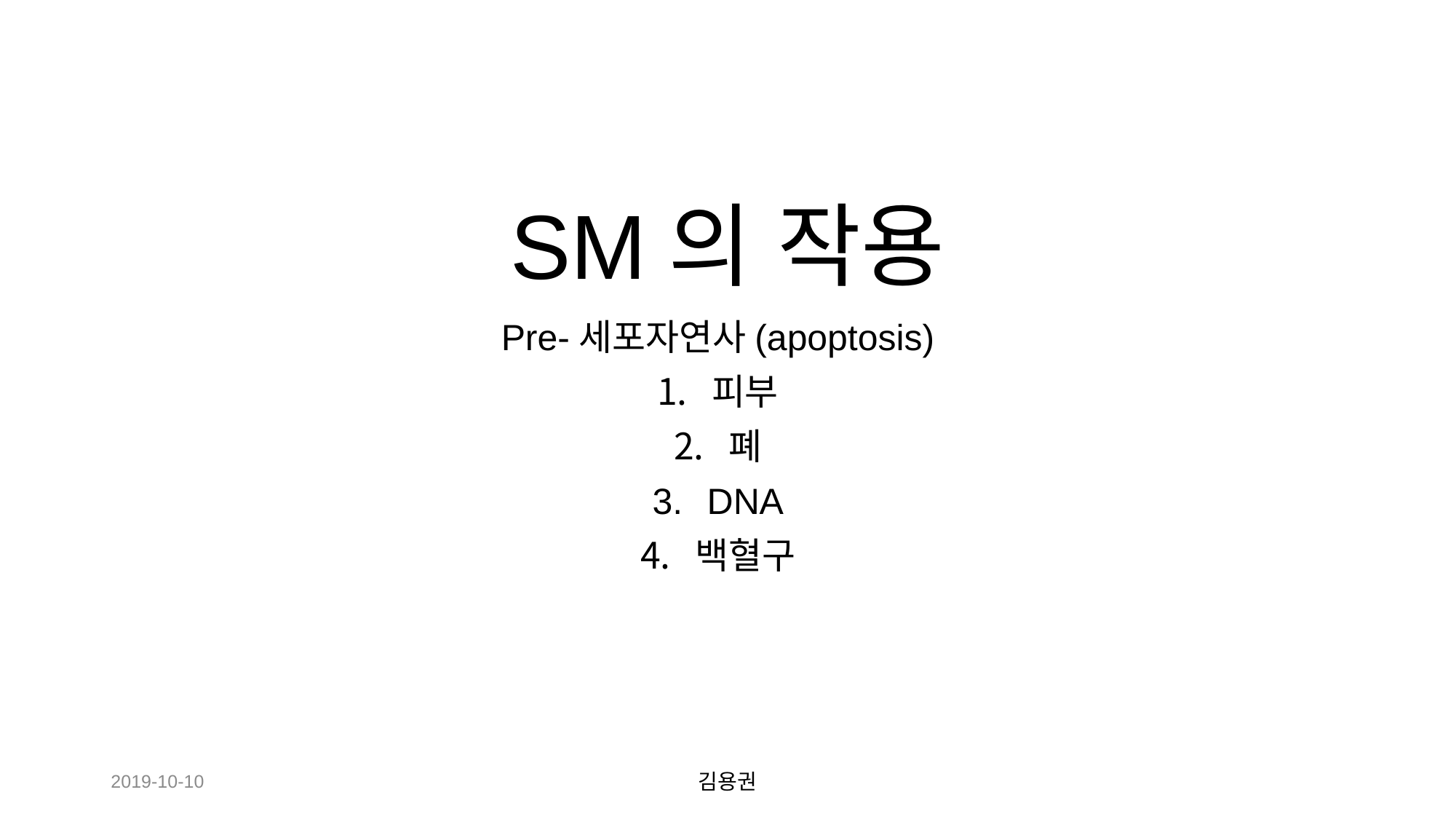

# SM의 작용
Pre-세포자연사(apoptosis)
피부
폐
DNA
백혈구

2019-10-10
김용권